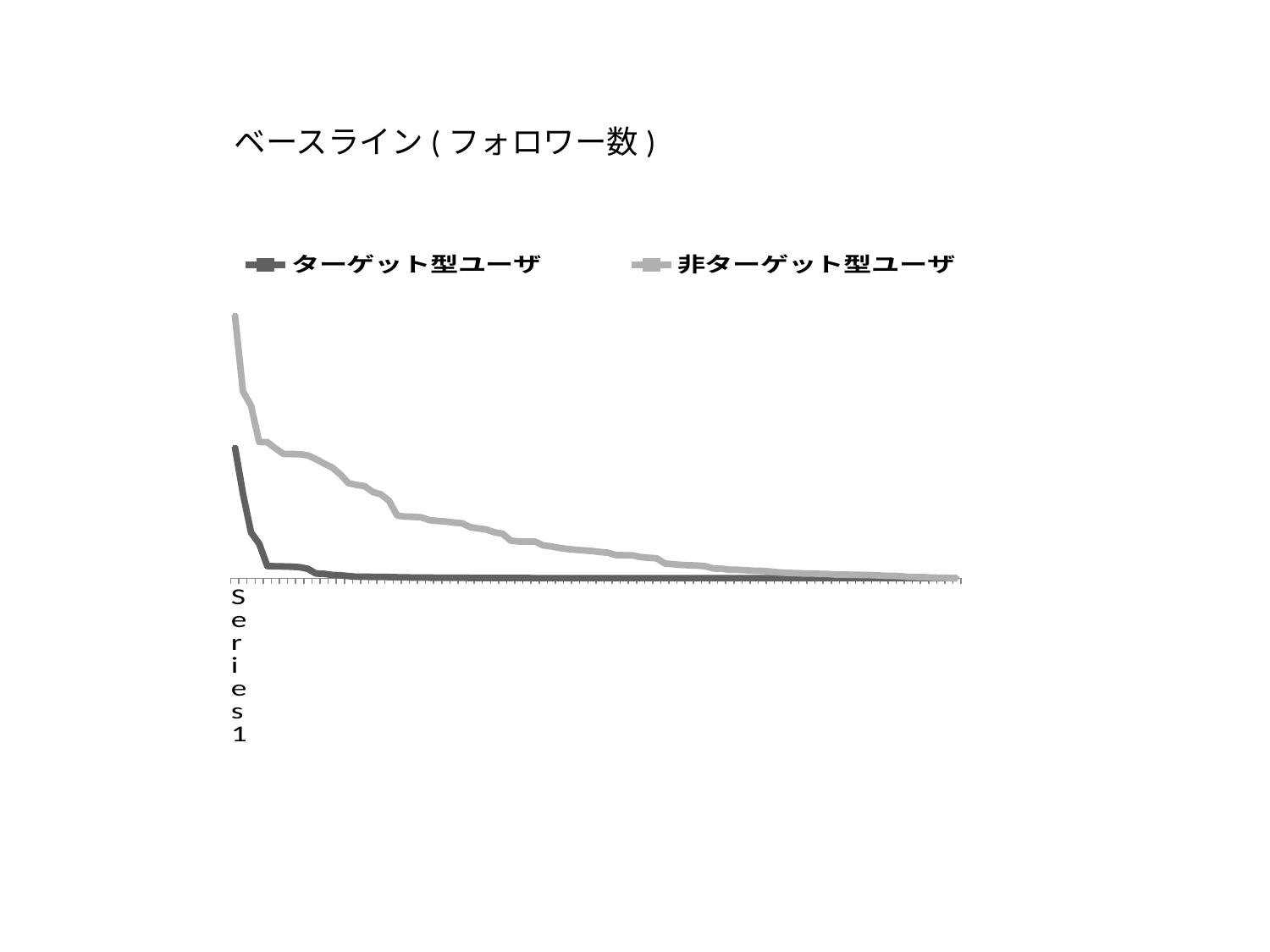

ベースライン(フォロワー数)

### Chart

| Category | ターゲット型ユーザ | 非ターゲット型ユーザ |
|---|---|---|
|  | 1403764.0 | 2809624.0 |
|  | 902371.0 | 1991273.0 |
|  | 487963.0 | 1837325.0 |
|  | 367122.0 | 1450800.0 |
|  | 129726.0 | 1450451.0 |
|  | 127422.0 | 1383675.0 |
|  | 125536.0 | 1323841.0 |
|  | 123282.0 | 1323148.0 |
|  | 117567.0 | 1320844.0 |
|  | 100982.0 | 1308890.0 |
|  | 50232.0 | 1268587.0 |
|  | 47193.0 | 1222080.0 |
|  | 35345.0 | 1179467.0 |
|  | 31363.0 | 1106712.0 |
|  | 23596.0 | 1012741.0 |
|  | 16506.0 | 994586.0 |
|  | 16374.0 | 981141.0 |
|  | 15148.0 | 918773.0 |
|  | 14844.0 | 893835.0 |
|  | 12701.0 | 825646.0 |
|  | 10770.0 | 668472.0 |
|  | 9119.0 | 657437.0 |
|  | 8320.0 | 654359.0 |
|  | 7320.0 | 648842.0 |
|  | 6409.0 | 618932.0 |
|  | 6028.0 | 610614.0 |
|  | 5874.0 | 604936.0 |
|  | 5367.0 | 593225.0 |
|  | 5035.0 | 585637.0 |
|  | 4036.0 | 544438.0 |
|  | 3867.0 | 531382.0 |
|  | 3395.0 | 519344.0 |
|  | 2904.0 | 489054.0 |
|  | 2201.0 | 473766.0 |
|  | 2190.0 | 400122.0 |
|  | 2015.0 | 391992.0 |
|  | 1995.0 | 390109.0 |
|  | 1353.0 | 390033.0 |
|  | 1155.0 | 350636.0 |
|  | 1042.0 | 339141.0 |
|  | 969.0 | 323454.0 |
|  | 878.0 | 311241.0 |
|  | 775.0 | 303568.0 |
|  | 668.0 | 296702.0 |
|  | 595.0 | 290444.0 |
|  | 533.0 | 279861.0 |
|  | 532.0 | 271969.0 |
|  | 406.0 | 246750.0 |
|  | 372.0 | 245405.0 |
|  | 354.0 | 244226.0 |
|  | 344.0 | 226051.0 |
|  | 288.0 | 218349.0 |
|  | 265.0 | 212697.0 |
|  | 252.0 | 157338.0 |
|  | 204.0 | 149300.0 |
|  | 181.0 | 142009.0 |
|  | 178.0 | 138787.0 |
|  | 176.0 | 135727.0 |
|  | 175.0 | 128757.0 |
|  | 148.0 | 103682.0 |
|  | 148.0 | 101868.0 |
|  | 146.0 | 91309.0 |
|  | 142.0 | 90330.0 |
|  | 142.0 | 85551.0 |
|  | 132.0 | 80143.0 |
|  | 117.0 | 78124.0 |
|  | 115.0 | 71965.0 |
|  | 105.0 | 62496.0 |
|  | 104.0 | 57408.0 |
|  | 101.0 | 55006.0 |
|  | 97.0 | 51439.0 |
|  | 93.0 | 51017.0 |
|  | 79.0 | 46676.0 |
|  | 77.0 | 45134.0 |
|  | 59.0 | 39734.0 |
|  | 52.0 | 39472.0 |
|  | 52.0 | 36756.0 |
|  | 41.0 | 36062.0 |
|  | 27.0 | 34978.0 |
|  | 26.0 | 31855.0 |
|  | 26.0 | 26829.0 |
|  | 22.0 | 25649.0 |
|  | 22.0 | 23186.0 |
|  | 21.0 | 13949.0 |
|  | 20.0 | 13404.0 |
|  | 17.0 | 11579.0 |
|  | 8.0 | 6408.0 |
|  | 8.0 | 5912.0 |
|  | 4.0 | 2893.0 |
|  | 4.0 | 1751.0 |